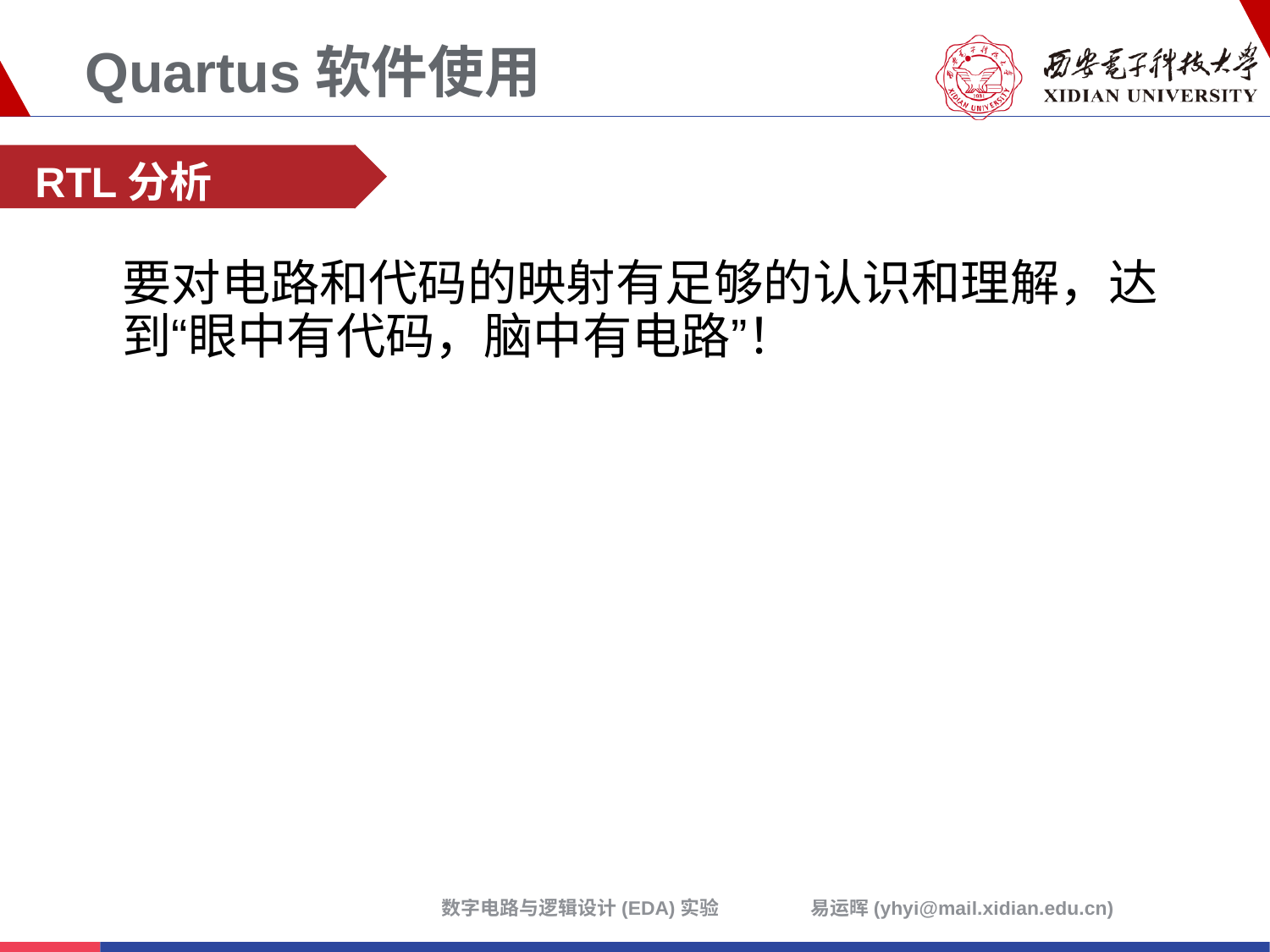

# Quartus软件使用
RTL分析
要对电路和代码的映射有足够的认识和理解，达到“眼中有代码，脑中有电路”！